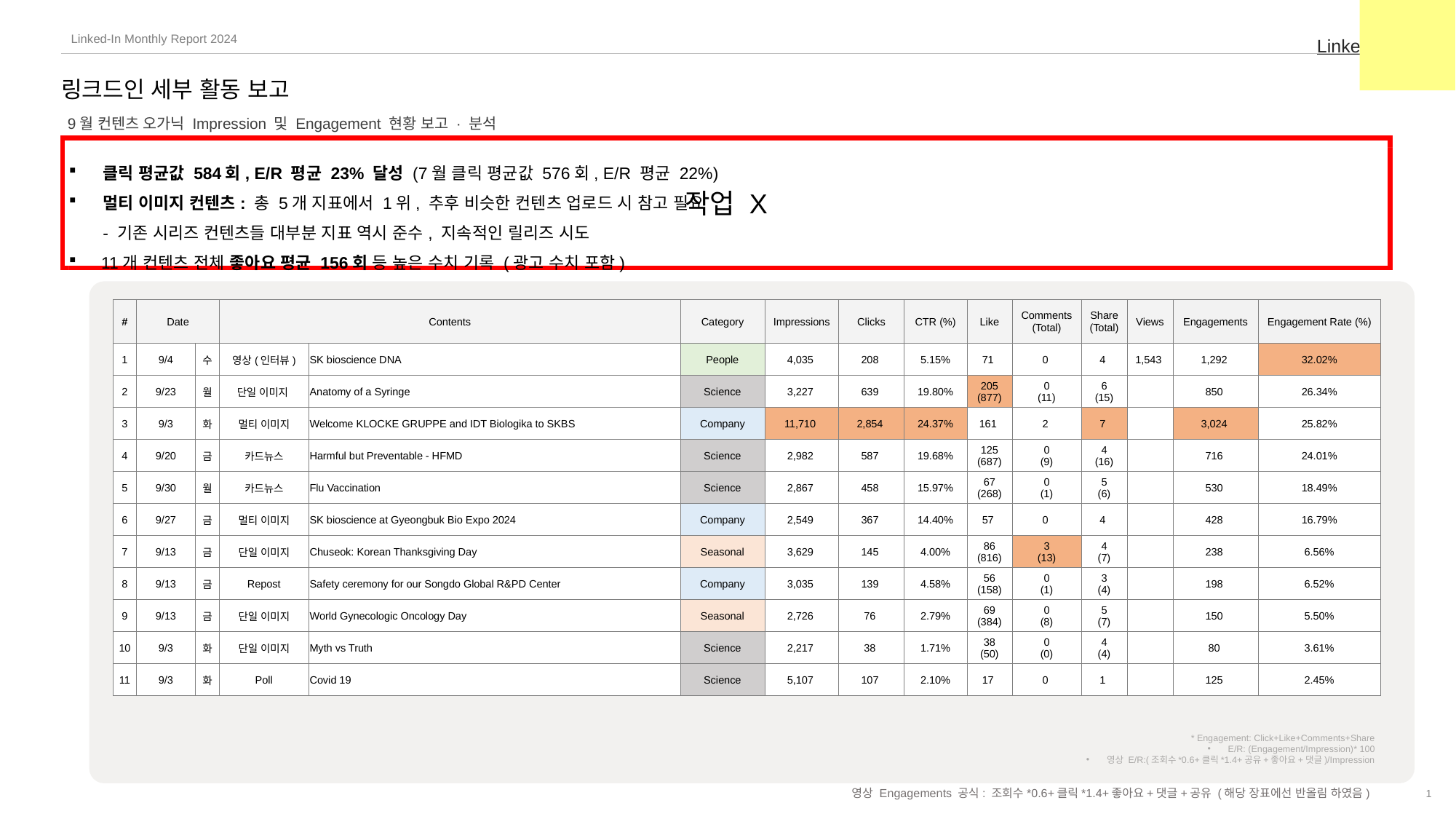

링크드인 세부 활동 보고
9월 컨텐츠 오가닉 Impression 및 Engagement 현황 보고 · 분석
작업 X
클릭 평균값 584회, E/R 평균 23% 달성 (7월 클릭 평균값 576회, E/R 평균 22%)
멀티 이미지 컨텐츠: 총 5개 지표에서 1위, 추후 비슷한 컨텐츠 업로드 시 참고 필요
- 기존 시리즈 컨텐츠들 대부분 지표 역시 준수, 지속적인 릴리즈 시도
11개 컨텐츠 전체 좋아요 평균 156회 등 높은 수치 기록 (광고 수치 포함)

| # | Date |  | Contents |  | Category | Impressions | Clicks | CTR (%) | Like | Comments (Total) | Share (Total) | Views | Engagements | Engagement Rate (%) |
| --- | --- | --- | --- | --- | --- | --- | --- | --- | --- | --- | --- | --- | --- | --- |
| 1 | 9/4 | 수 | 영상(인터뷰) | SK bioscience DNA | People | 4,035 | 208 | 5.15% | 71 | 0 | 4 | 1,543 | 1,292 | 32.02% |
| 2 | 9/23 | 월 | 단일 이미지 | Anatomy of a Syringe | Science | 3,227 | 639 | 19.80% | 205 (877) | 0 (11) | 6 (15) |  | 850 | 26.34% |
| 3 | 9/3 | 화 | 멀티 이미지 | Welcome KLOCKE GRUPPE and IDT Biologika to SKBS | Company | 11,710 | 2,854 | 24.37% | 161 | 2 | 7 |  | 3,024 | 25.82% |
| 4 | 9/20 | 금 | 카드뉴스 | Harmful but Preventable - HFMD | Science | 2,982 | 587 | 19.68% | 125 (687) | 0 (9) | 4 (16) |  | 716 | 24.01% |
| 5 | 9/30 | 월 | 카드뉴스 | Flu Vaccination | Science | 2,867 | 458 | 15.97% | 67 (268) | 0 (1) | 5 (6) |  | 530 | 18.49% |
| 6 | 9/27 | 금 | 멀티 이미지 | SK bioscience at Gyeongbuk Bio Expo 2024 | Company | 2,549 | 367 | 14.40% | 57 | 0 | 4 |  | 428 | 16.79% |
| 7 | 9/13 | 금 | 단일 이미지 | Chuseok: Korean Thanksgiving Day | Seasonal | 3,629 | 145 | 4.00% | 86 (816) | 3 (13) | 4 (7) |  | 238 | 6.56% |
| 8 | 9/13 | 금 | Repost | Safety ceremony for our Songdo Global R&PD Center | Company | 3,035 | 139 | 4.58% | 56 (158) | 0 (1) | 3 (4) |  | 198 | 6.52% |
| 9 | 9/13 | 금 | 단일 이미지 | World Gynecologic Oncology Day | Seasonal | 2,726 | 76 | 2.79% | 69 (384) | 0 (8) | 5 (7) |  | 150 | 5.50% |
| 10 | 9/3 | 화 | 단일 이미지 | Myth vs Truth | Science | 2,217 | 38 | 1.71% | 38 (50) | 0 (0) | 4 (4) |  | 80 | 3.61% |
| 11 | 9/3 | 화 | Poll | Covid 19 | Science | 5,107 | 107 | 2.10% | 17 | 0 | 1 |  | 125 | 2.45% |
* Engagement: Click+Like+Comments+Share
E/R: (Engagement/Impression)* 100
영상 E/R:(조회수*0.6+클릭*1.4+공유+좋아요+댓글)/Impression
1
영상 Engagements 공식: 조회수*0.6+클릭*1.4+좋아요+댓글+공유 (해당 장표에선 반올림 하였음)